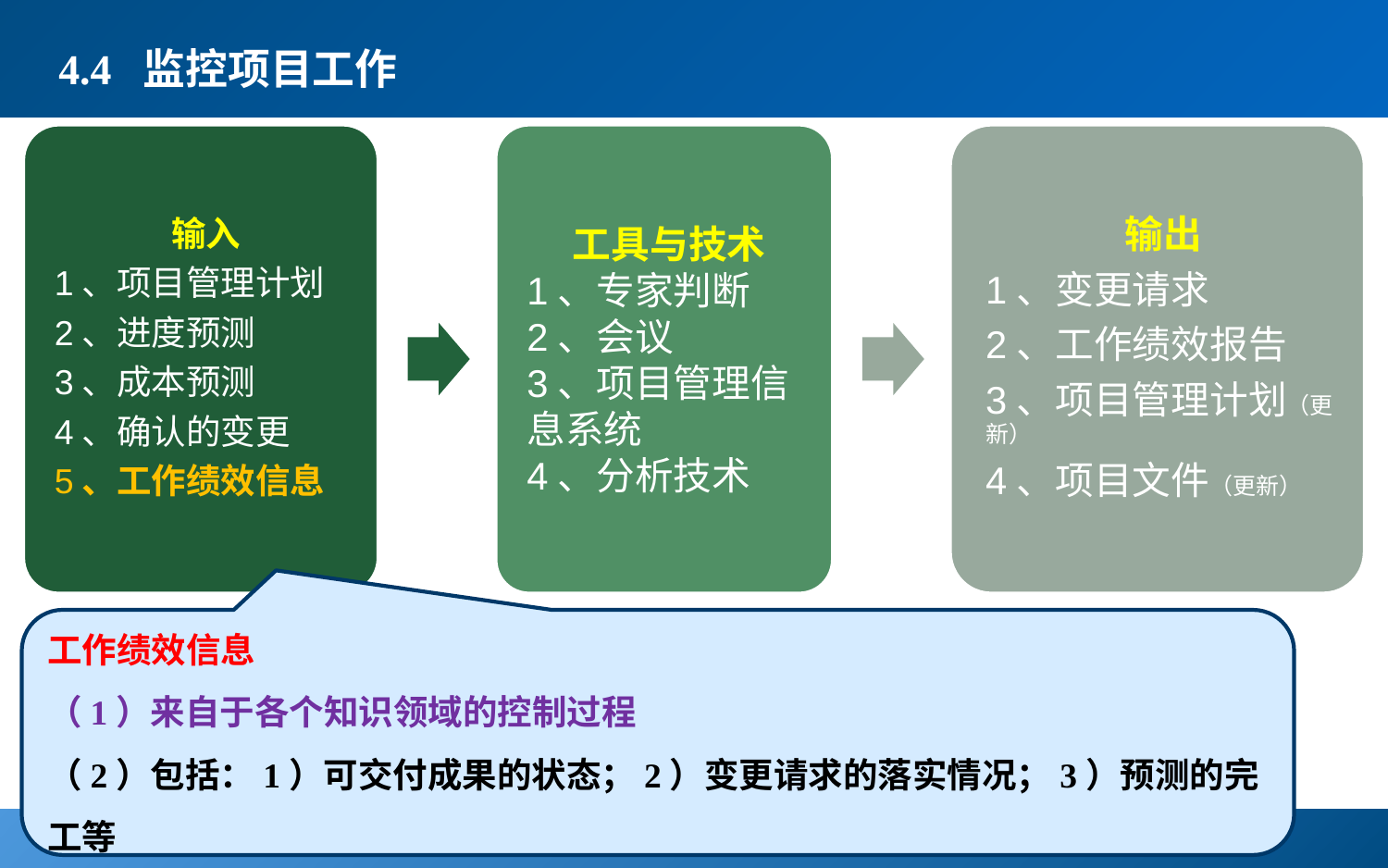

# 4.4  监控项目工作
输入
1、项目管理计划
2、进度预测
3、成本预测
4、确认的变更
5、工作绩效信息

工具与技术
1、专家判断
2、会议
3、项目管理信息系统
4、分析技术

输出
1、变更请求
2、工作绩效报告
3、项目管理计划（更新）
4、项目文件（更新）

工作绩效信息
（1）来自于各个知识领域的控制过程
（2）包括：1）可交付成果的状态；2）变更请求的落实情况；3）预测的完工等